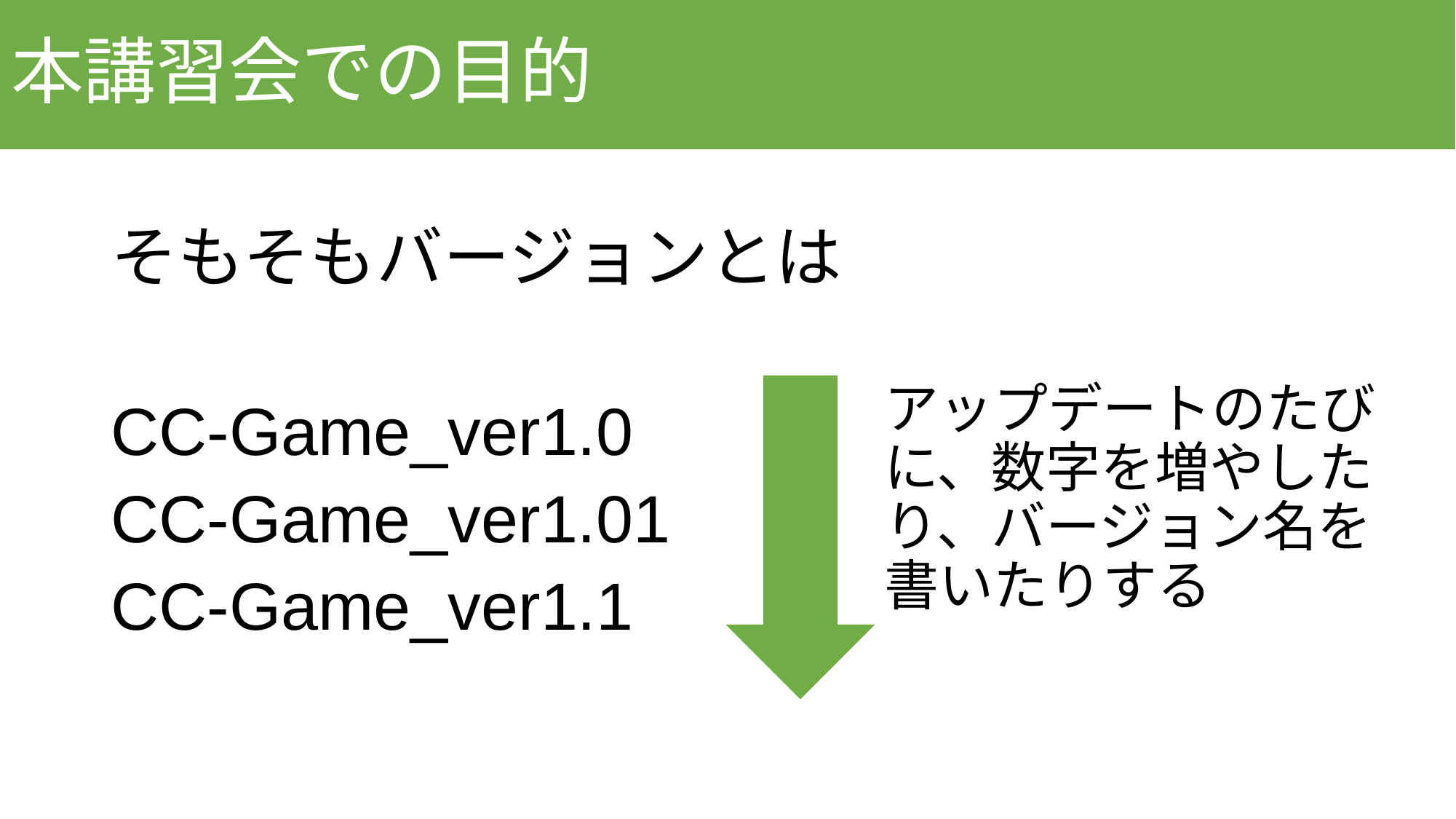

# 本講習会での目的
そもそもバージョンとは

CC-Game_ver1.0
CC-Game_ver1.01
CC-Game_ver1.1

アップデートのたびに、数字を増やしたり、バージョン名を書いたりする